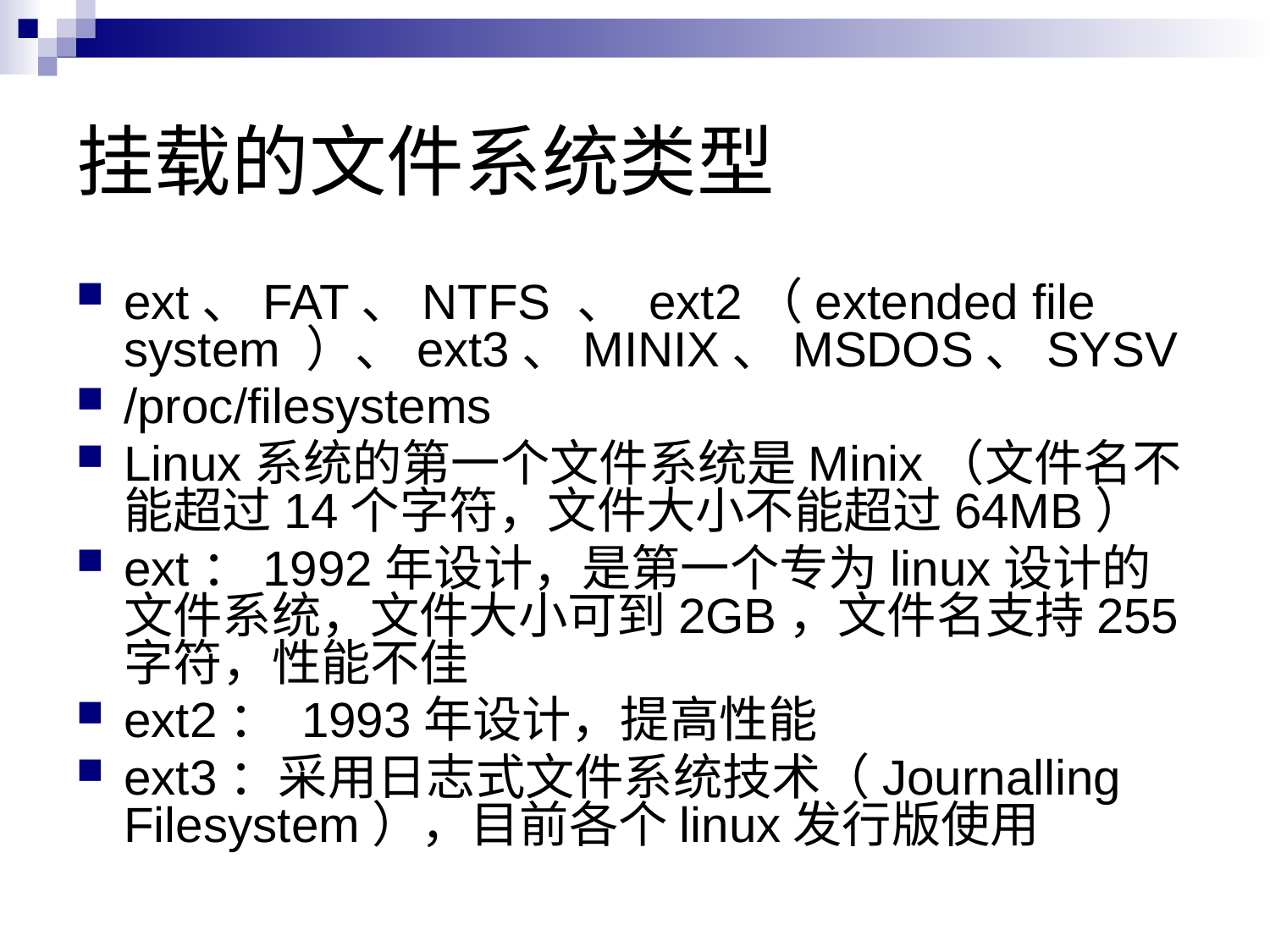

# 挂载的文件系统类型
ext、FAT、NTFS 、 ext2（extended file system ）、ext3、MINIX、MSDOS、SYSV
/proc/filesystems
Linux系统的第一个文件系统是Minix（文件名不能超过14个字符，文件大小不能超过64MB）
ext：1992年设计，是第一个专为linux设计的文件系统，文件大小可到2GB，文件名支持255字符，性能不佳
ext2： 1993年设计，提高性能
ext3：采用日志式文件系统技术（Journalling Filesystem），目前各个linux发行版使用